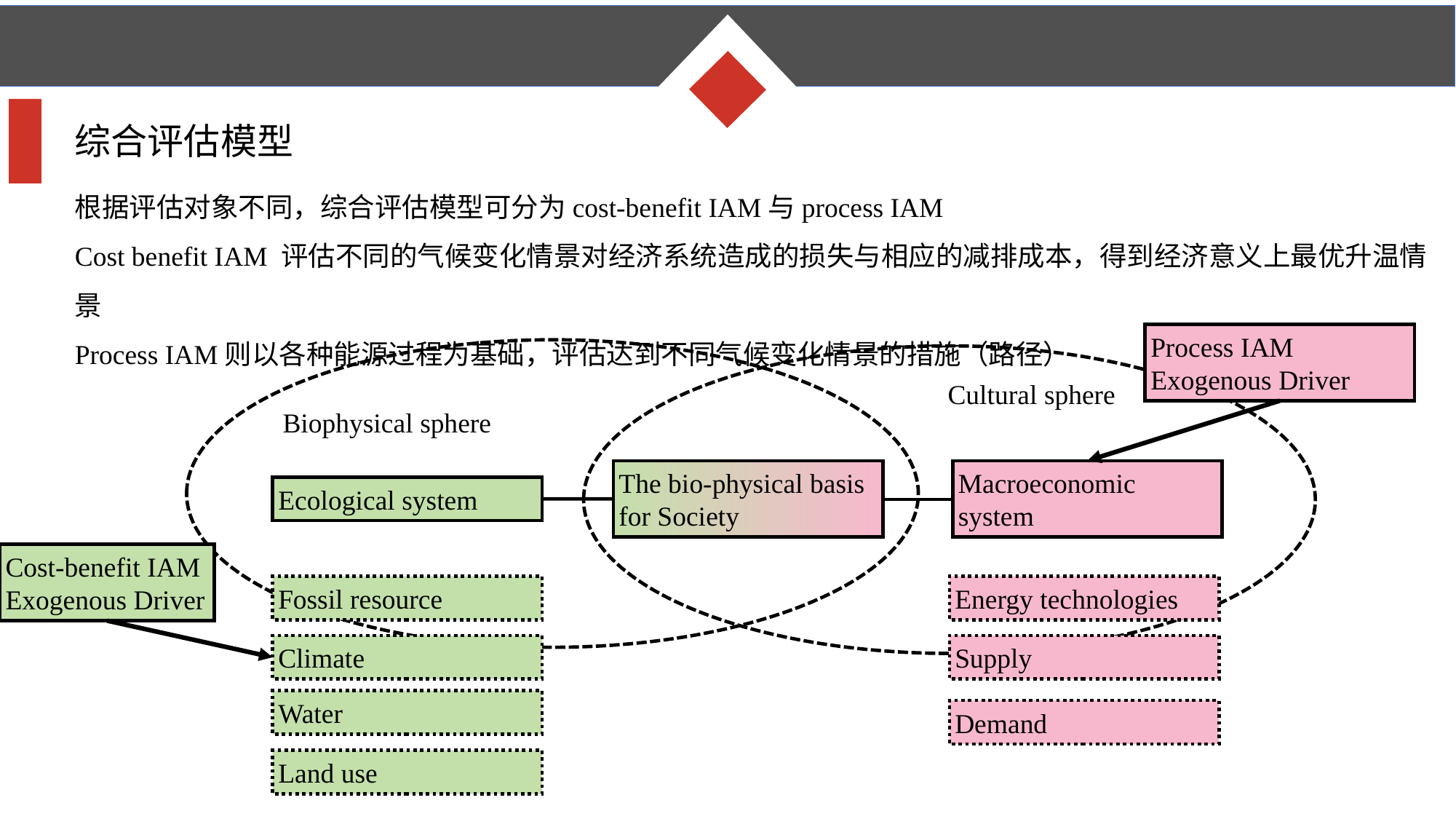

综合评估模型
根据评估对象不同，综合评估模型可分为cost-benefit IAM与process IAM
Cost benefit IAM 评估不同的气候变化情景对经济系统造成的损失与相应的减排成本，得到经济意义上最优升温情景
Process IAM则以各种能源过程为基础，评估达到不同气候变化情景的措施（路径）
Process IAM
Exogenous Driver

Cultural sphere
Biophysical sphere
The bio-physical basis for Society
Macroeconomic system
Ecological system
Cost-benefit IAM Exogenous Driver
Fossil resource
Energy technologies
Climate
Supply
Water
Demand
Land use